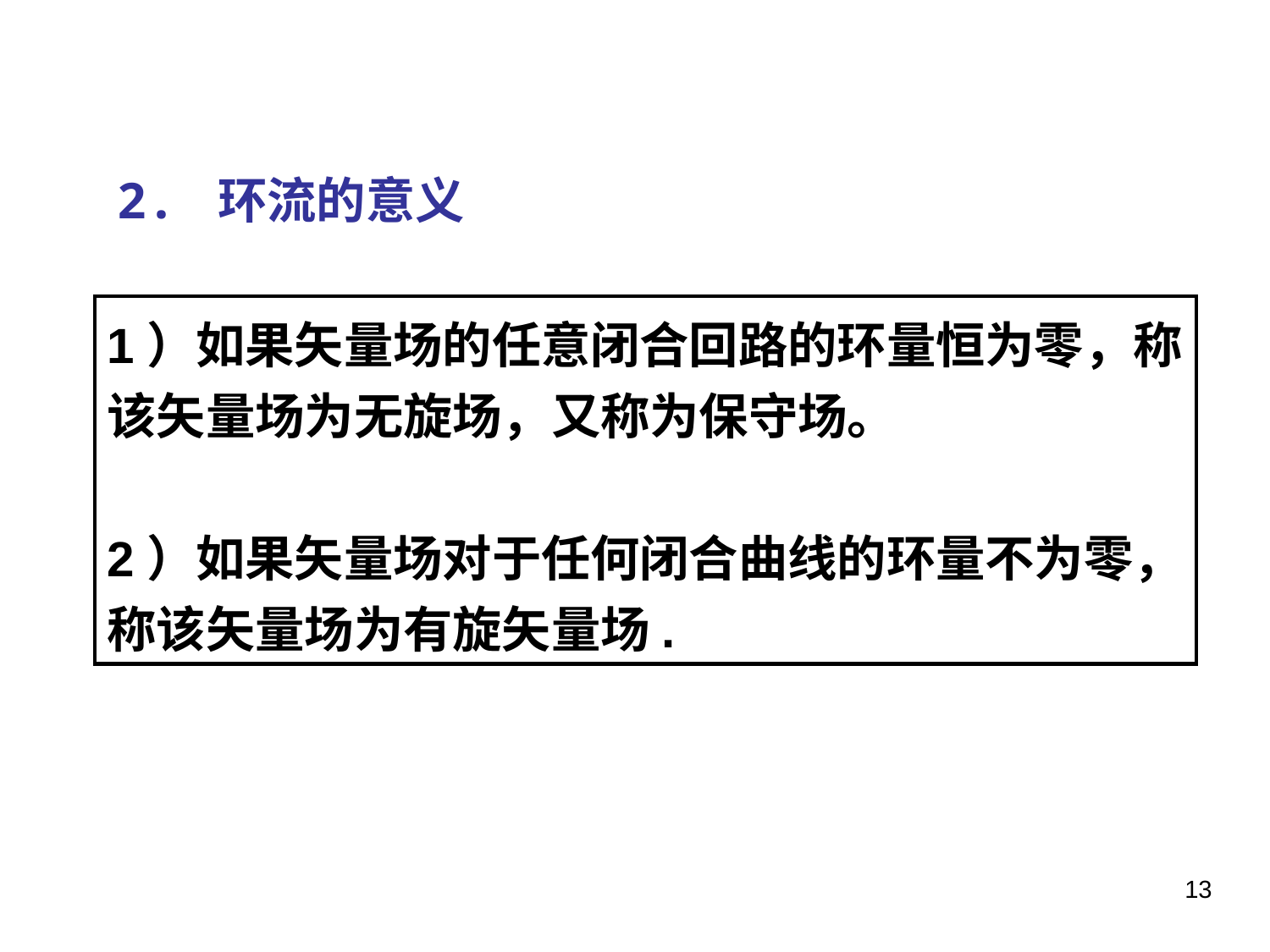

2. 环流的意义
1）如果矢量场的任意闭合回路的环量恒为零，称该矢量场为无旋场，又称为保守场。

2）如果矢量场对于任何闭合曲线的环量不为零，称该矢量场为有旋矢量场.
13